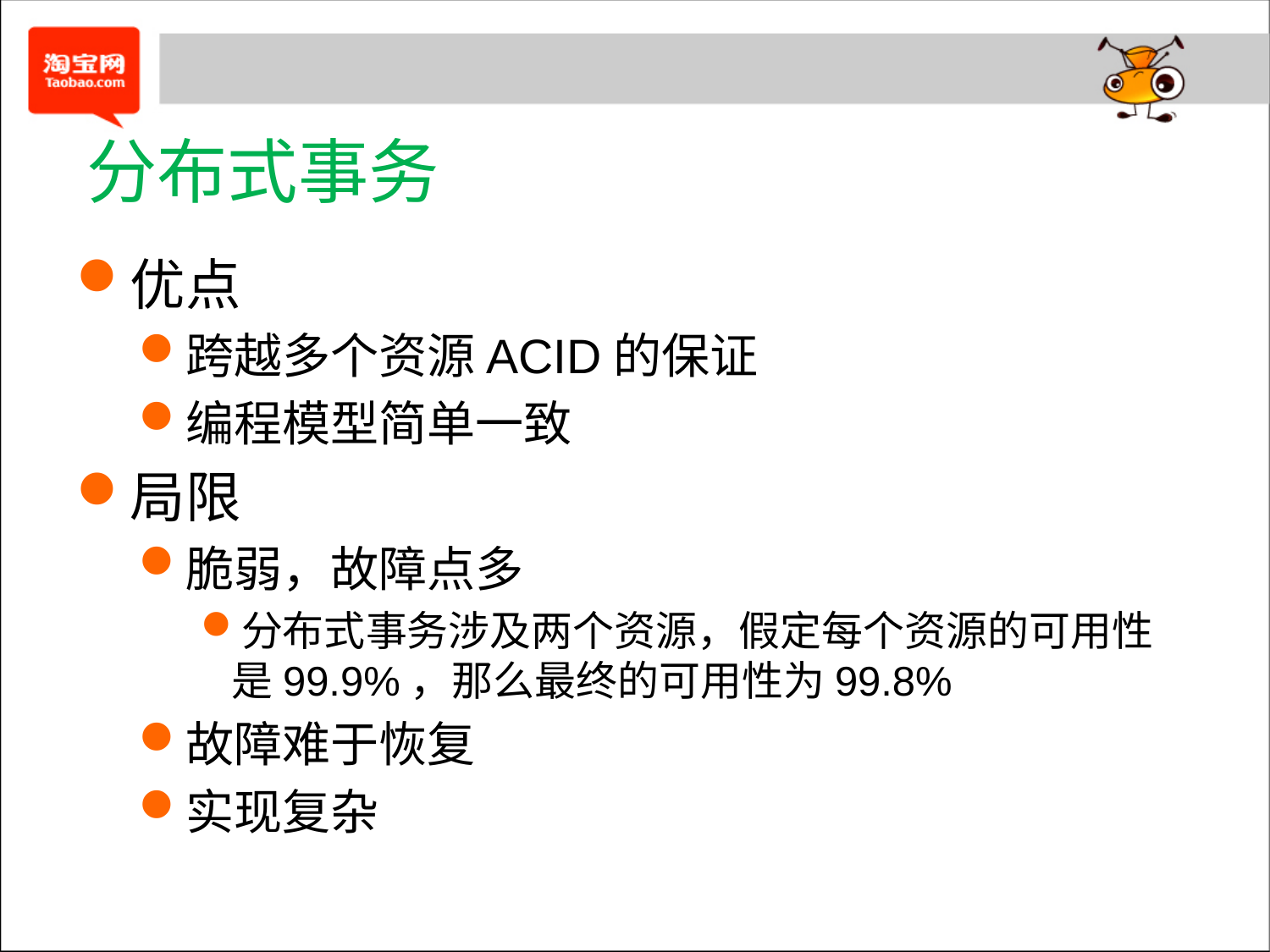

# 分布式事务
优点
跨越多个资源ACID的保证
编程模型简单一致
局限
脆弱，故障点多
分布式事务涉及两个资源，假定每个资源的可用性是99.9%，那么最终的可用性为99.8%
故障难于恢复
实现复杂